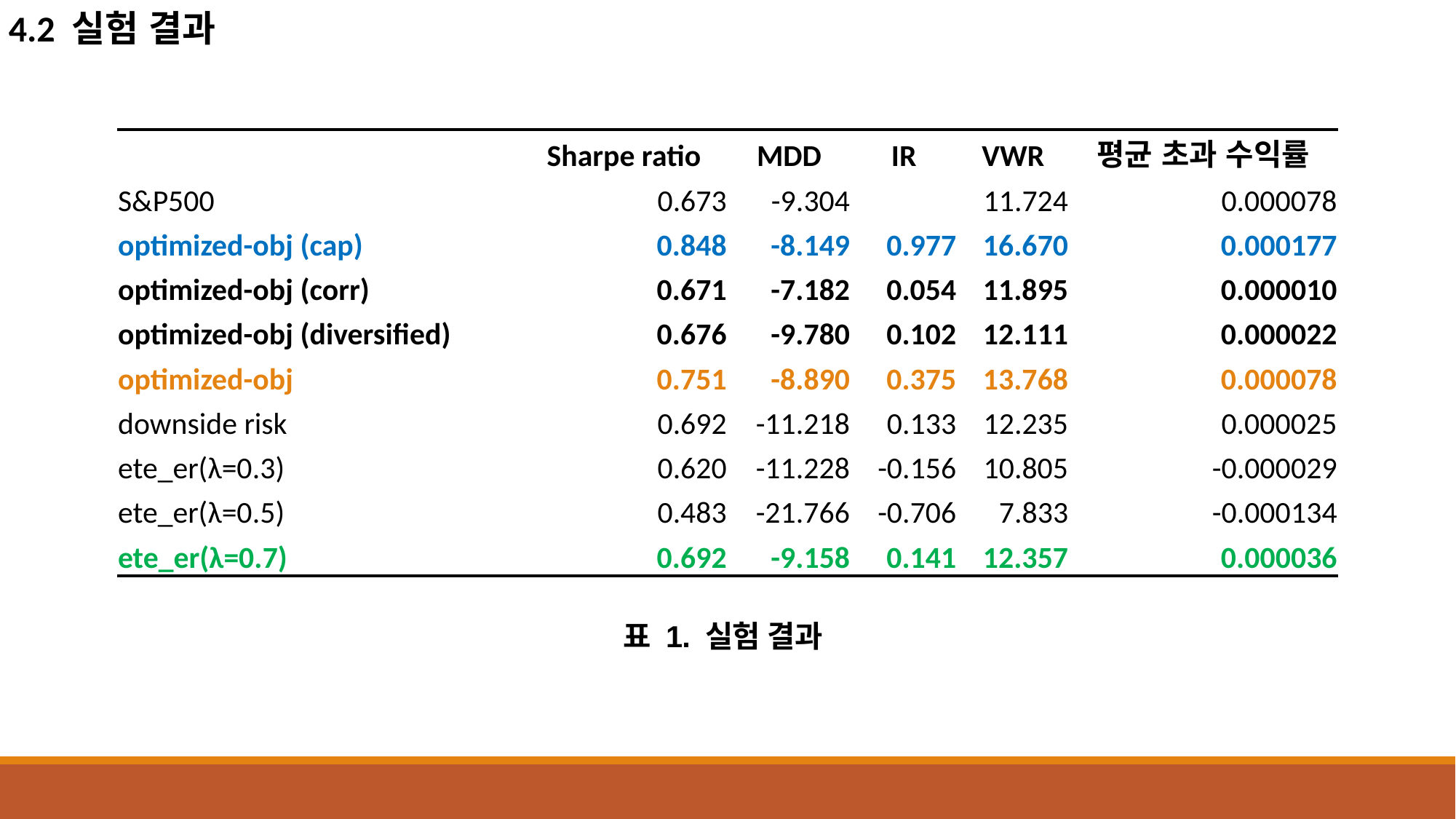

4.2 실험 결과
|  | Sharpe ratio | MDD | IR | VWR | 평균 초과 수익률 |
| --- | --- | --- | --- | --- | --- |
| S&P500 | 0.673 | -9.304 |  | 11.724 | 0.000078 |
| optimized-obj (cap) | 0.848 | -8.149 | 0.977 | 16.670 | 0.000177 |
| optimized-obj (corr) | 0.671 | -7.182 | 0.054 | 11.895 | 0.000010 |
| optimized-obj (diversified) | 0.676 | -9.780 | 0.102 | 12.111 | 0.000022 |
| optimized-obj | 0.751 | -8.890 | 0.375 | 13.768 | 0.000078 |
| downside risk | 0.692 | -11.218 | 0.133 | 12.235 | 0.000025 |
| ete\_er(λ=0.3) | 0.620 | -11.228 | -0.156 | 10.805 | -0.000029 |
| ete\_er(λ=0.5) | 0.483 | -21.766 | -0.706 | 7.833 | -0.000134 |
| ete\_er(λ=0.7) | 0.692 | -9.158 | 0.141 | 12.357 | 0.000036 |
표 1. 실험 결과